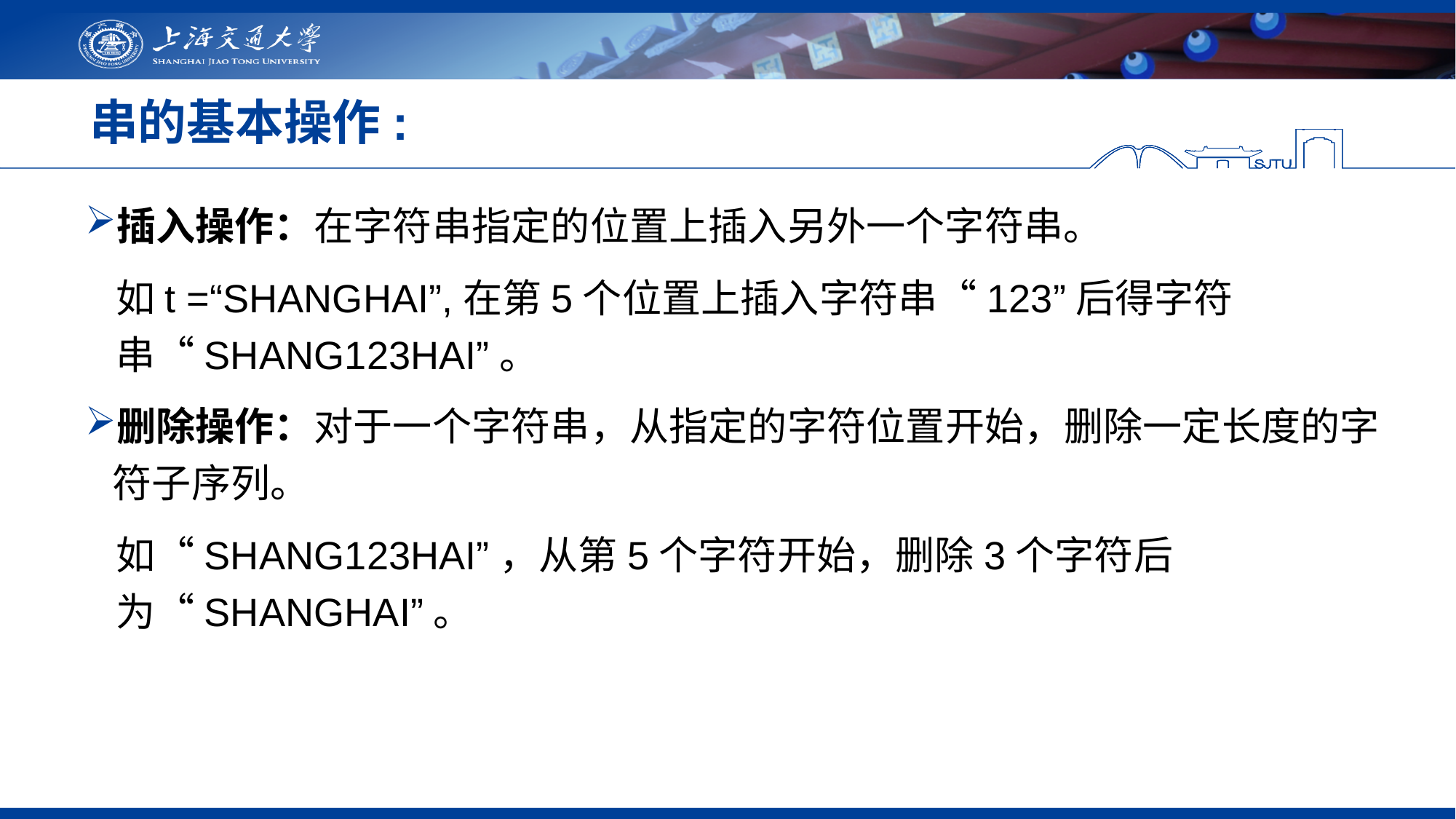

# 串的基本操作:
插入操作：在字符串指定的位置上插入另外一个字符串。
如t =“SHANGHAI”,在第5个位置上插入字符串“123”后得字符串“SHANG123HAI”。
删除操作：对于一个字符串，从指定的字符位置开始，删除一定长度的字符子序列。
如“SHANG123HAI”，从第5个字符开始，删除3个字符后为“SHANGHAI”。